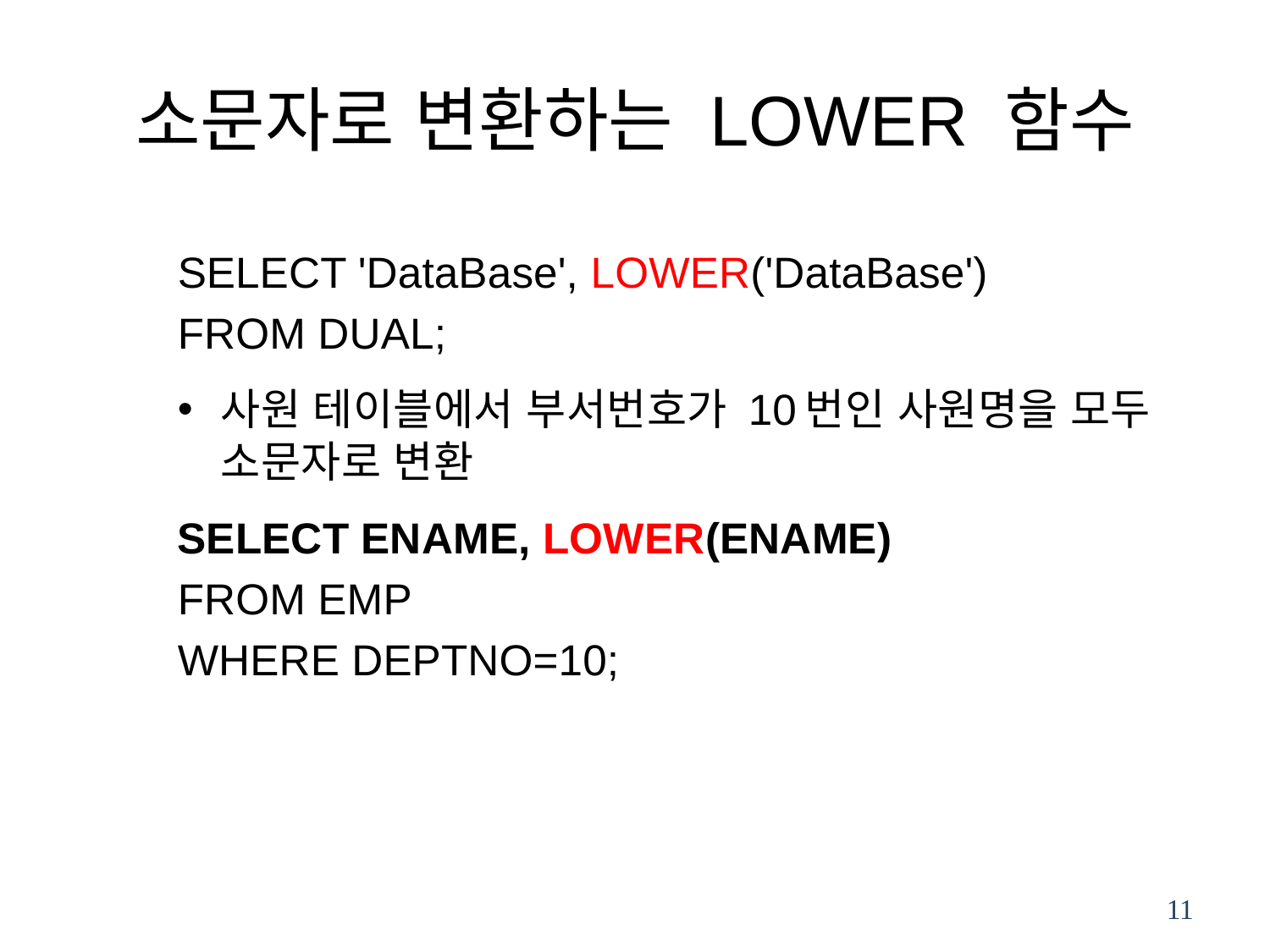

# 소문자로 변환하는 LOWER 함수
SELECT 'DataBase', LOWER('DataBase')
FROM DUAL;

사원 테이블에서 부서번호가 10번인 사원명을 모두 소문자로 변환

SELECT ENAME, LOWER(ENAME)
FROM EMP
WHERE DEPTNO=10;

11